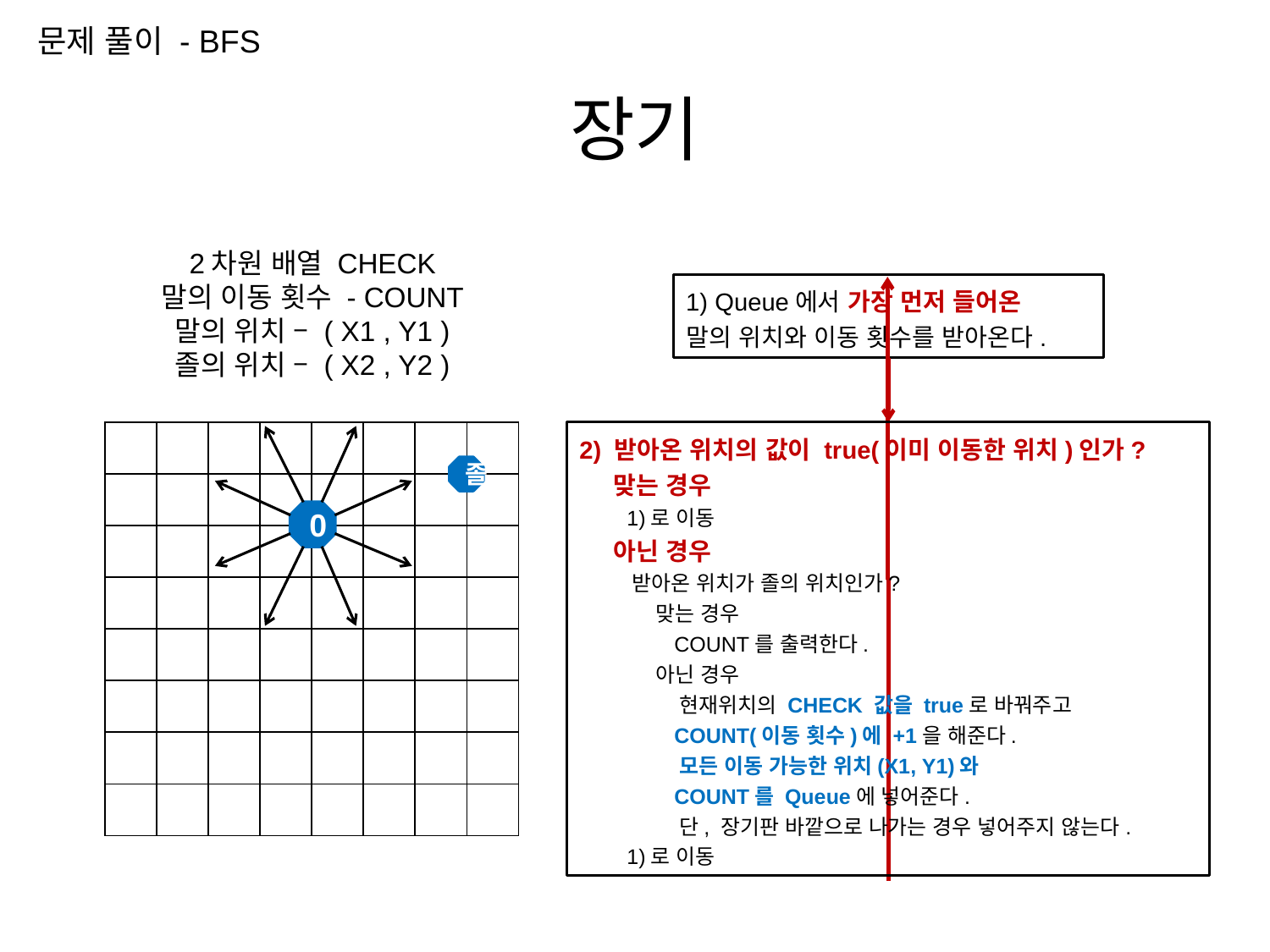

문제 풀이 - BFS
# 장기
2차원 배열 CHECK
말의 이동 횟수 - COUNT
말의 위치 – ( X1 , Y1 )
졸의 위치 – ( X2 , Y2 )

1) Queue에서 가장 먼저 들어온
말의 위치와 이동 횟수를 받아온다.
2) 받아온 위치의 값이 true(이미 이동한 위치)인가?
    맞는 경우
        1)로 이동
    아닌 경우
        받아온 위치가 졸의 위치인가?
            맞는 경우
                COUNT를 출력한다.
            아닌 경우
                현재위치의 CHECK 값을 true로 바꿔주고
                COUNT(이동 횟수)에 +1을 해준다.
                모든 이동 가능한 위치(X1, Y1)와
                COUNT를 Queue에 넣어준다.
                단, 장기판 바깥으로 나가는 경우 넣어주지 않는다.
        1)로 이동
|  |  |  |  |  |  |  |  |
| --- | --- | --- | --- | --- | --- | --- | --- |
|  |  |  |  |  |  |  |  |
|  |  |  |  |  |  |  |  |
|  |  |  |  |  |  |  |  |
|  |  |  |  |  |  |  |  |
|  |  |  |  |  |  |  |  |
|  |  |  |  |  |  |  |  |
|  |  |  |  |  |  |  |  |
졸
0